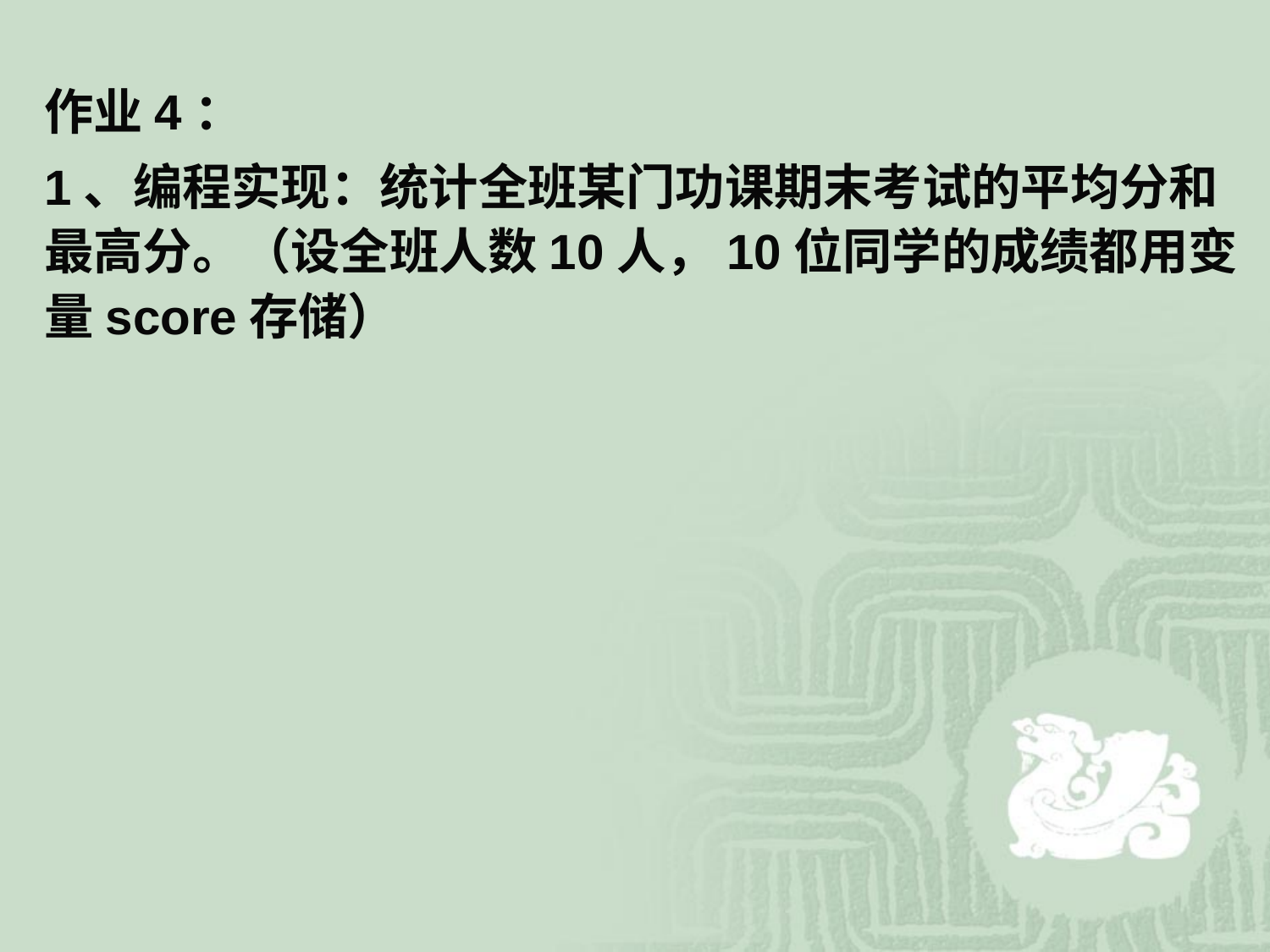

作业4：
1、编程实现：统计全班某门功课期末考试的平均分和最高分。（设全班人数10人，10位同学的成绩都用变量score存储）